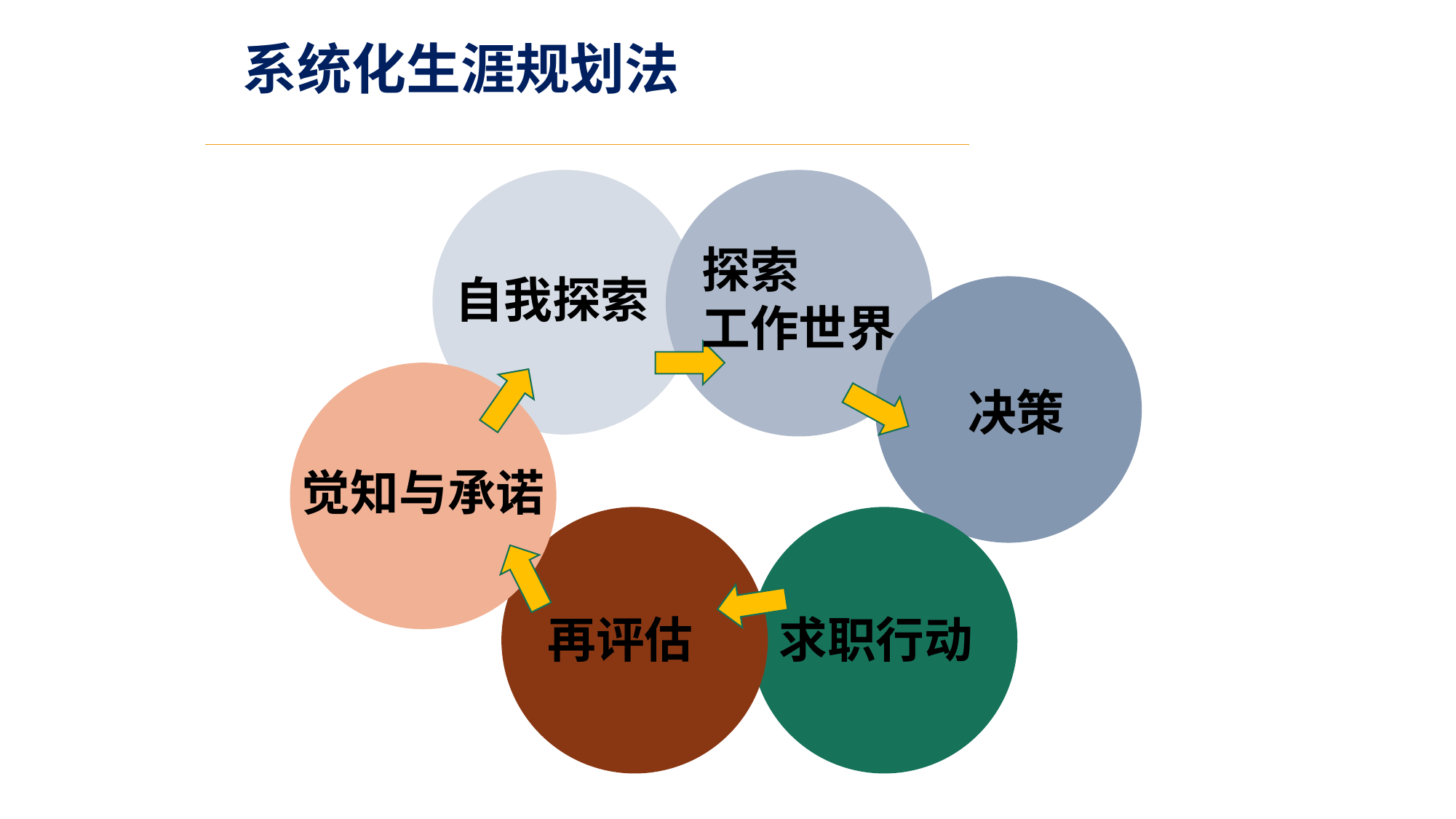

系统化生涯规划法

探索
工作世界
自我探索

决策

觉知与承诺

再评估
求职行动